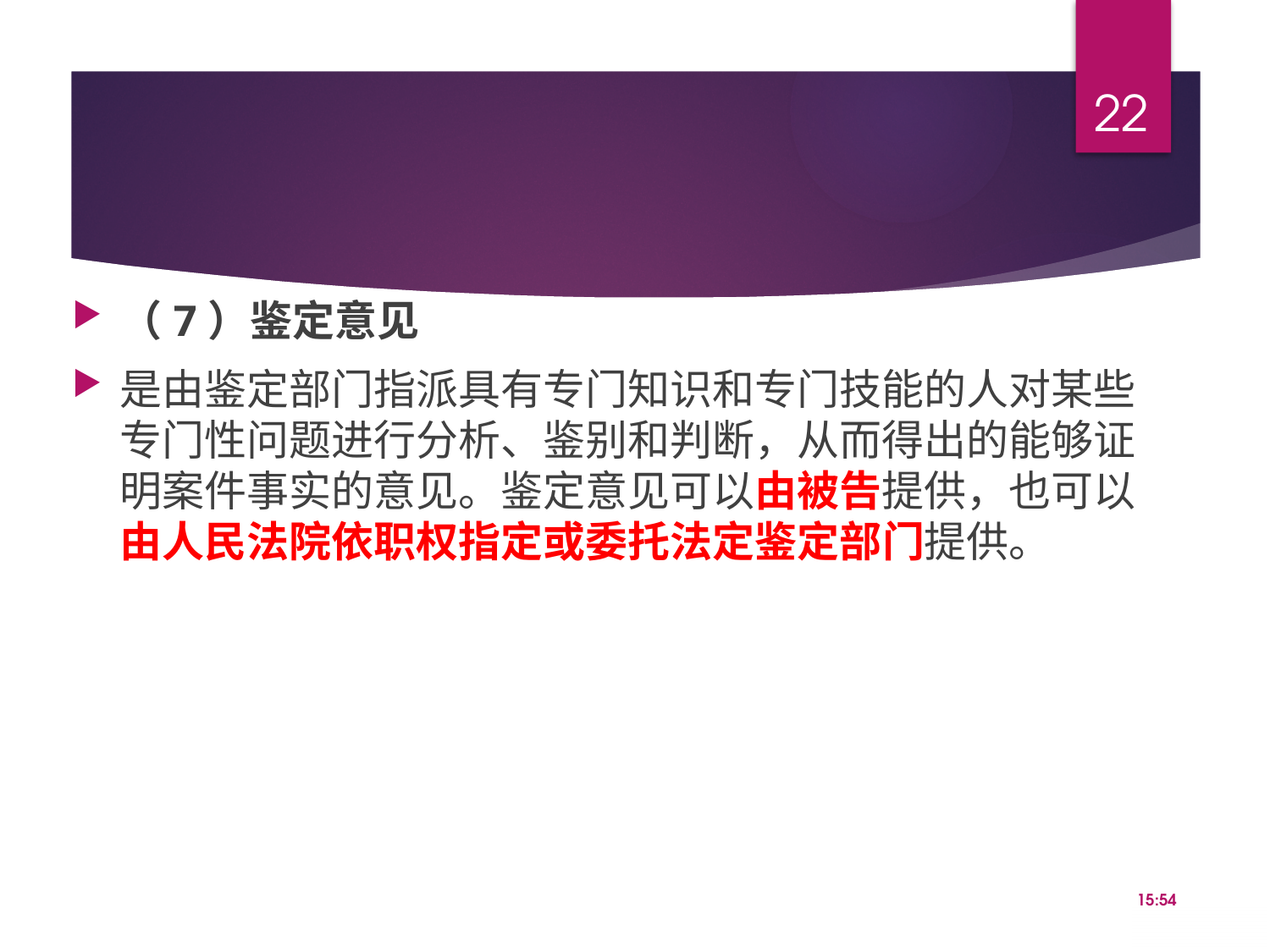

22
#
（7）鉴定意见
是由鉴定部门指派具有专门知识和专门技能的人对某些专门性问题进行分析、鉴别和判断，从而得出的能够证明案件事实的意见。鉴定意见可以由被告提供，也可以由人民法院依职权指定或委托法定鉴定部门提供。

15:54